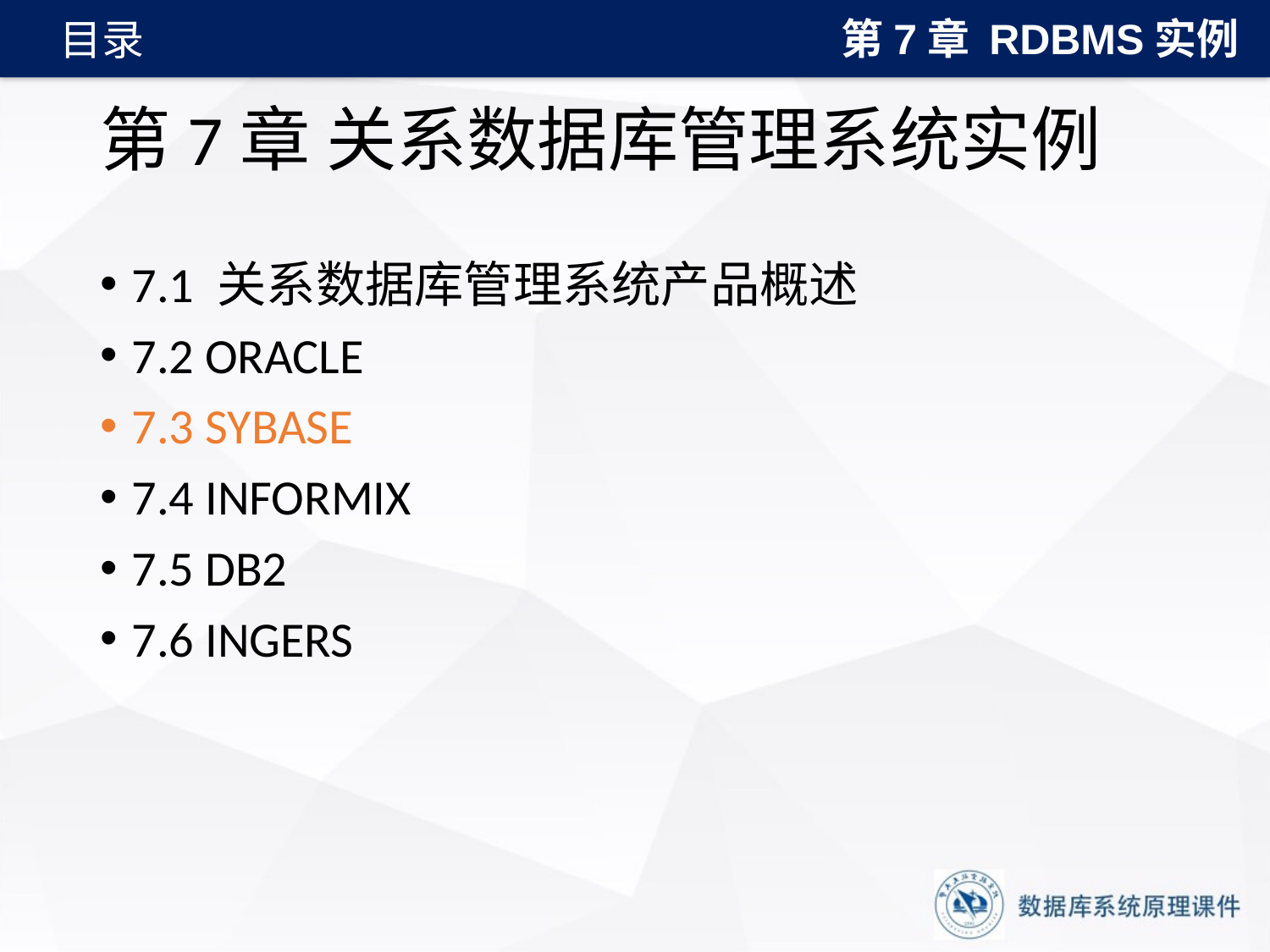

第7章 RDBMS实例
目录
# 第7章 关系数据库管理系统实例
7.1 关系数据库管理系统产品概述
7.2 ORACLE
7.3 SYBASE
7.4 INFORMIX
7.5 DB2
7.6 INGERS